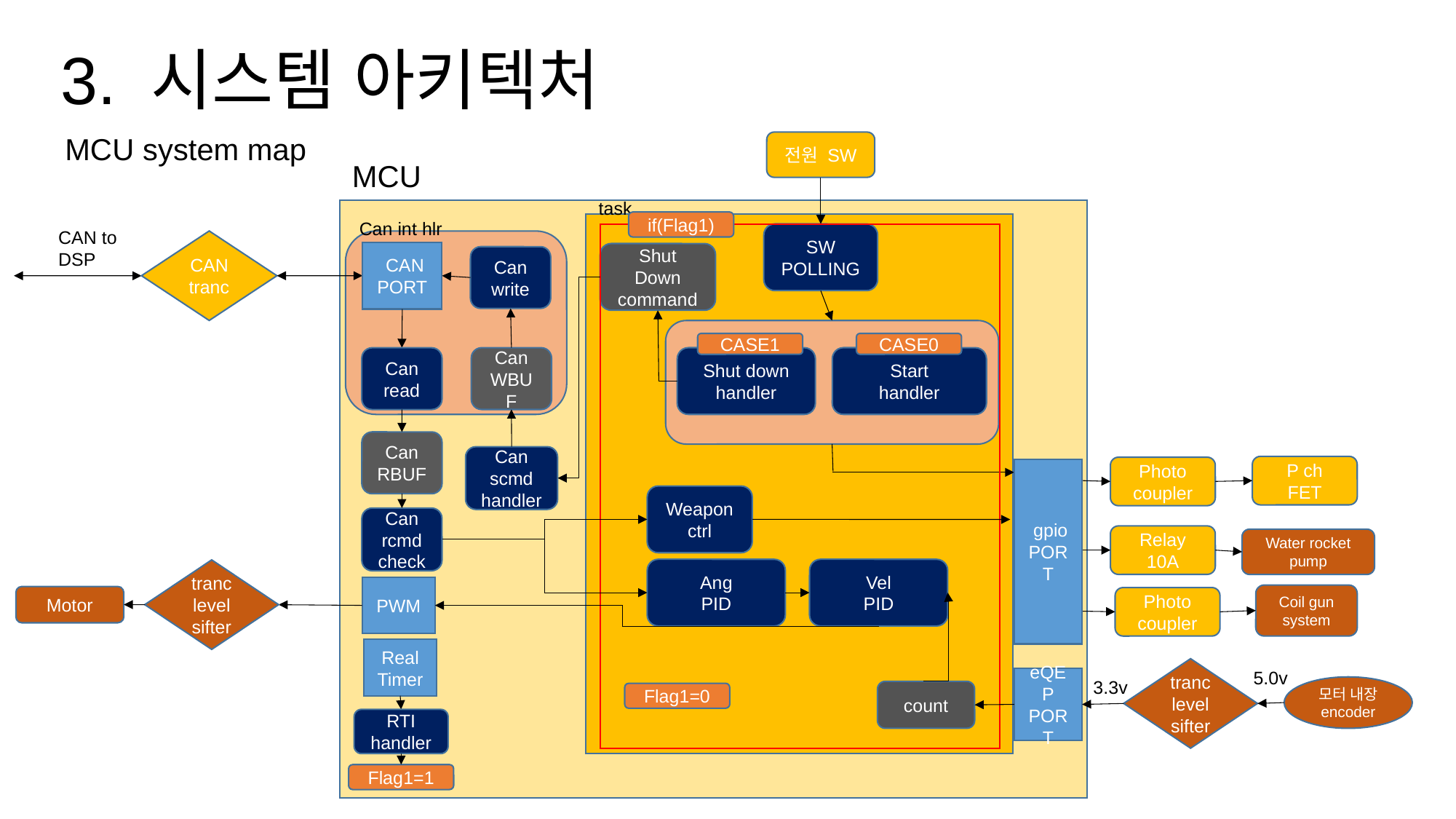

# 3. 시스템 아키텍처
MCU system map
전원 SW
MCU
task

Can int hlr
if(Flag1)

CAN to DSP
SW
POLLING
CAN
tranc

 CAN
PORT
Shut
Down
command
Can
write

CASE1
CASE0
Can
WBUF
Shut down
handler
Start
handler
Can
read
Can
RBUF
Can
scmd
handler
P ch
FET
Photo
coupler
 gpio
PORT
Weapon
ctrl
Can
rcmd
check
Relay
10A
Water rocket
pump
Ang
PID
Vel
PID
tranc
level
sifter
PWM
Coil gun
system
Motor
Photo
coupler
Real
Timer
tranc
level
sifter
5.0v
eQEP
PORT
3.3v
모터 내장
encoder
count
Flag1=0
RTI
handler
Flag1=1